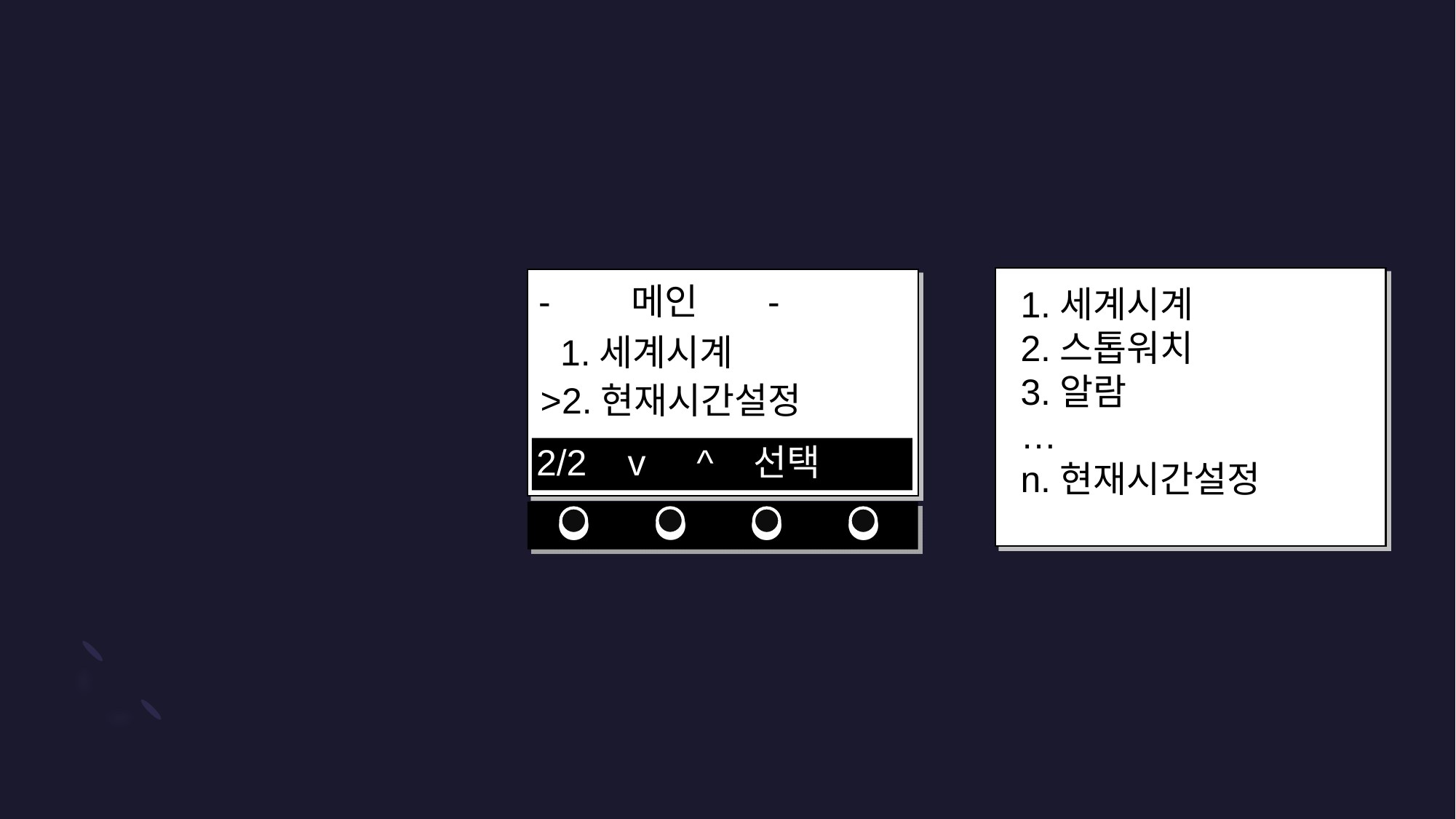

1.세계시계
2.스톱워치
3.알람
…
n.현재시간설정

-       메인      -
 1.세계시계
>2.현재시간설정
2/2   .v  .  ^   선택